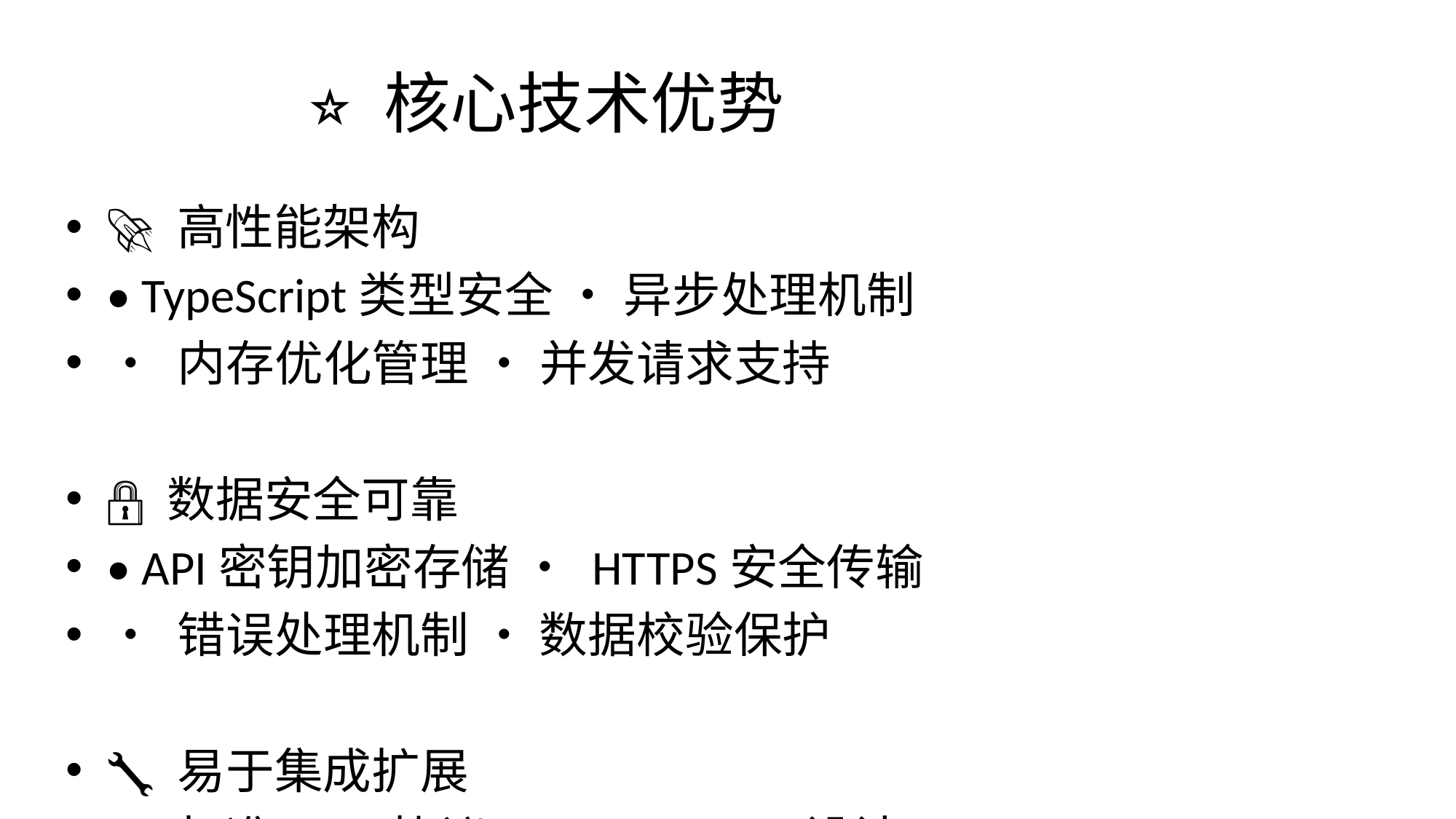

# ⭐ 核心技术优势
🚀 高性能架构
• TypeScript类型安全 • 异步处理机制
• 内存优化管理 • 并发请求支持

🔒 数据安全可靠
• API密钥加密存储 • HTTPS安全传输
• 错误处理机制 • 数据校验保护

🔧 易于集成扩展
• 标准MCP协议 • RESTful API设计
• 模块化工具架构 • 插件式扩展

📊 专业数据处理
• 多格式数据输出 • 智能数据清洗
• 实时计算引擎 • 历史数据缓存

🌐 跨平台兼容
• Windows/Linux/macOS • Docker容器支持
• 云原生架构 • 微服务友好